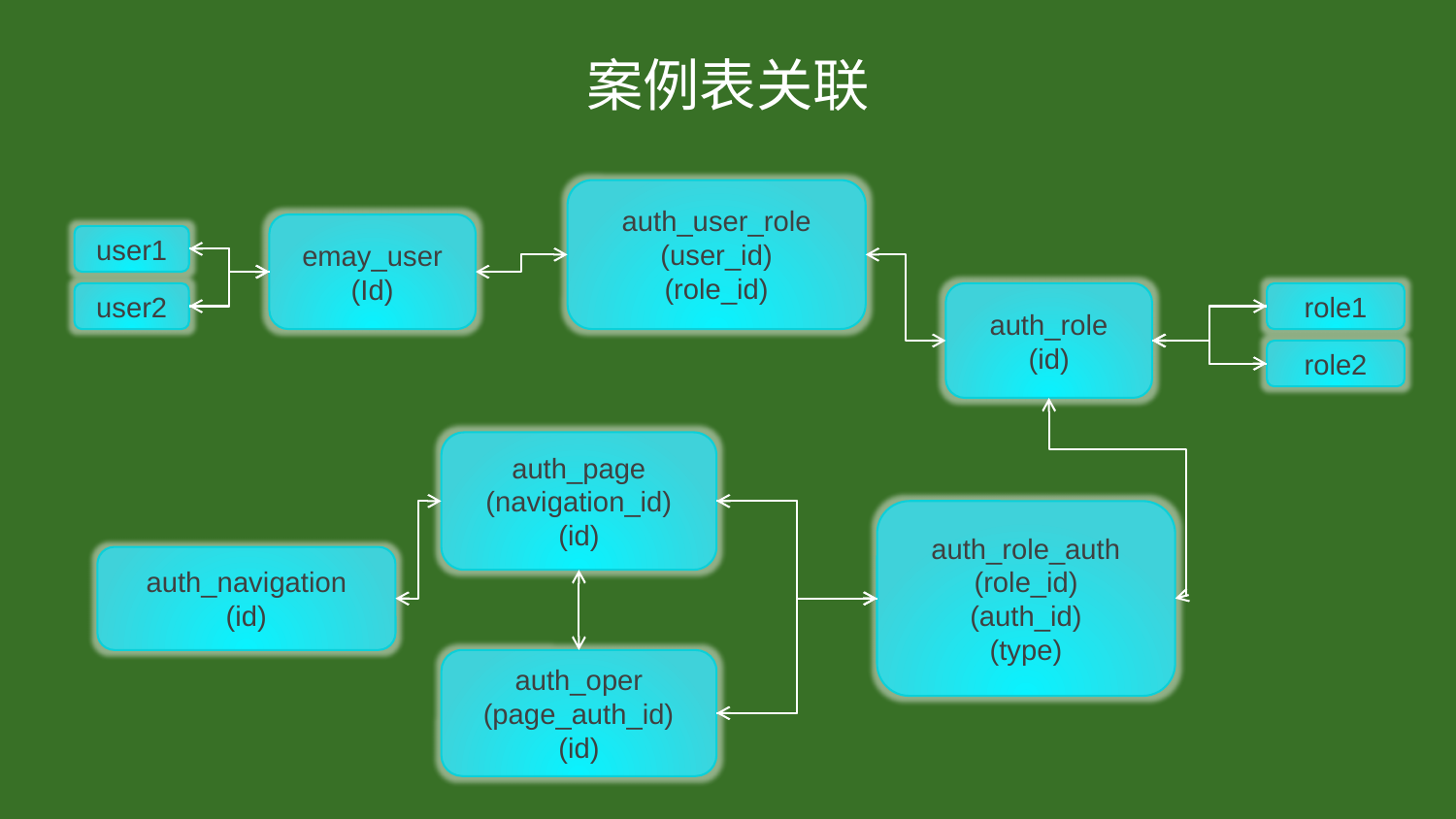

案例表关联
auth_user_role
(user_id)
(role_id)
emay_user
(Id)
user1
user2
auth_role
(id)
role1
role2
auth_page
(navigation_id)
(id)
auth_role_auth
(role_id)
(auth_id)
(type)
auth_navigation
(id)
auth_oper
(page_auth_id)
(id)